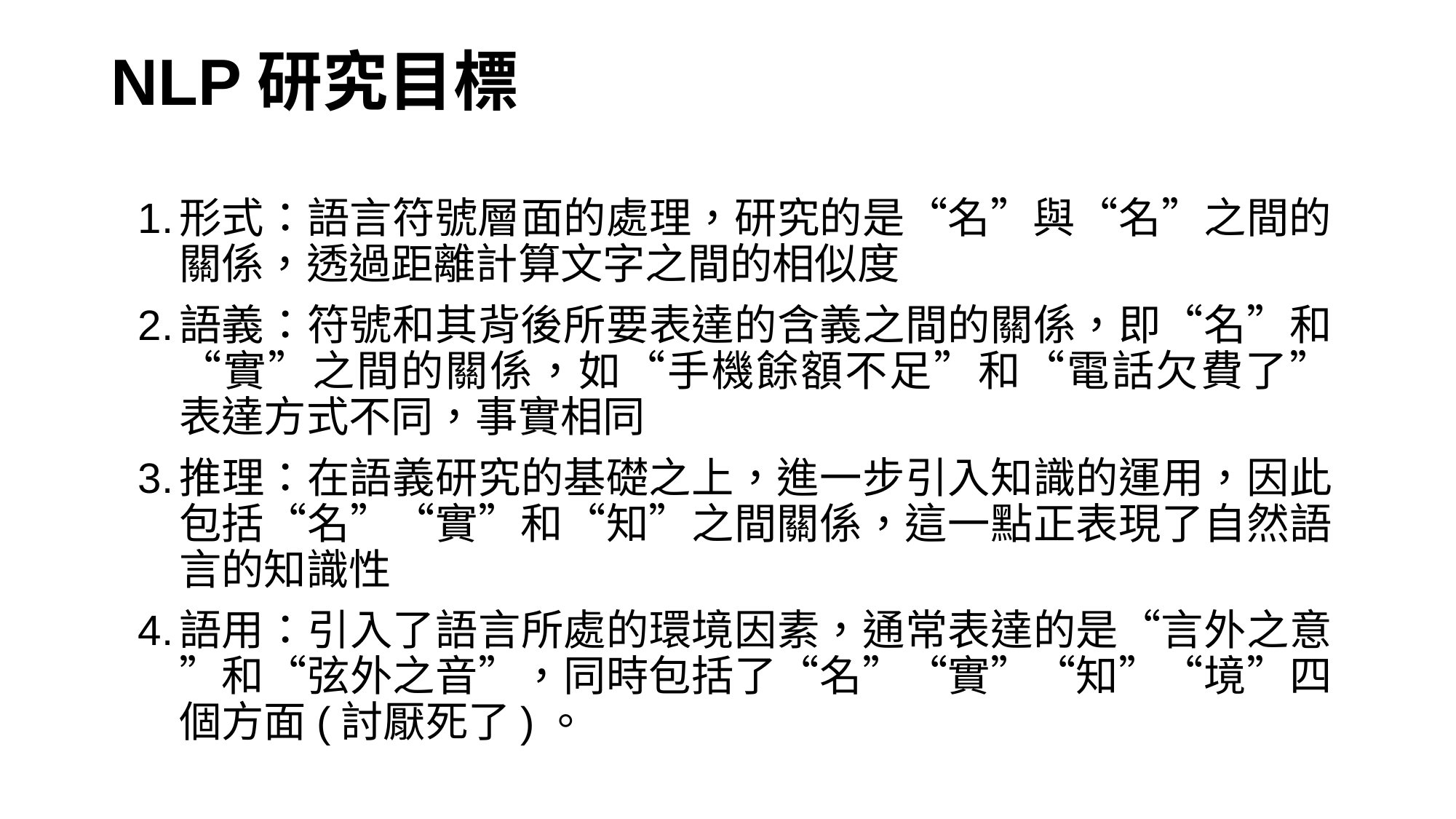

# NLP研究目標
形式：語言符號層面的處理，研究的是“名”與“名”之間的關係，透過距離計算文字之間的相似度
語義：符號和其背後所要表達的含義之間的關係，即“名”和“實”之間的關係，如“手機餘額不足”和“電話欠費了” 表達方式不同，事實相同
推理：在語義研究的基礎之上，進一步引入知識的運用，因此包括“名”“實”和“知”之間關係，這一點正表現了自然語言的知識性
語用：引入了語言所處的環境因素，通常表達的是“言外之意”和“弦外之音”，同時包括了“名”“實”“知”“境”四個方面(討厭死了)。